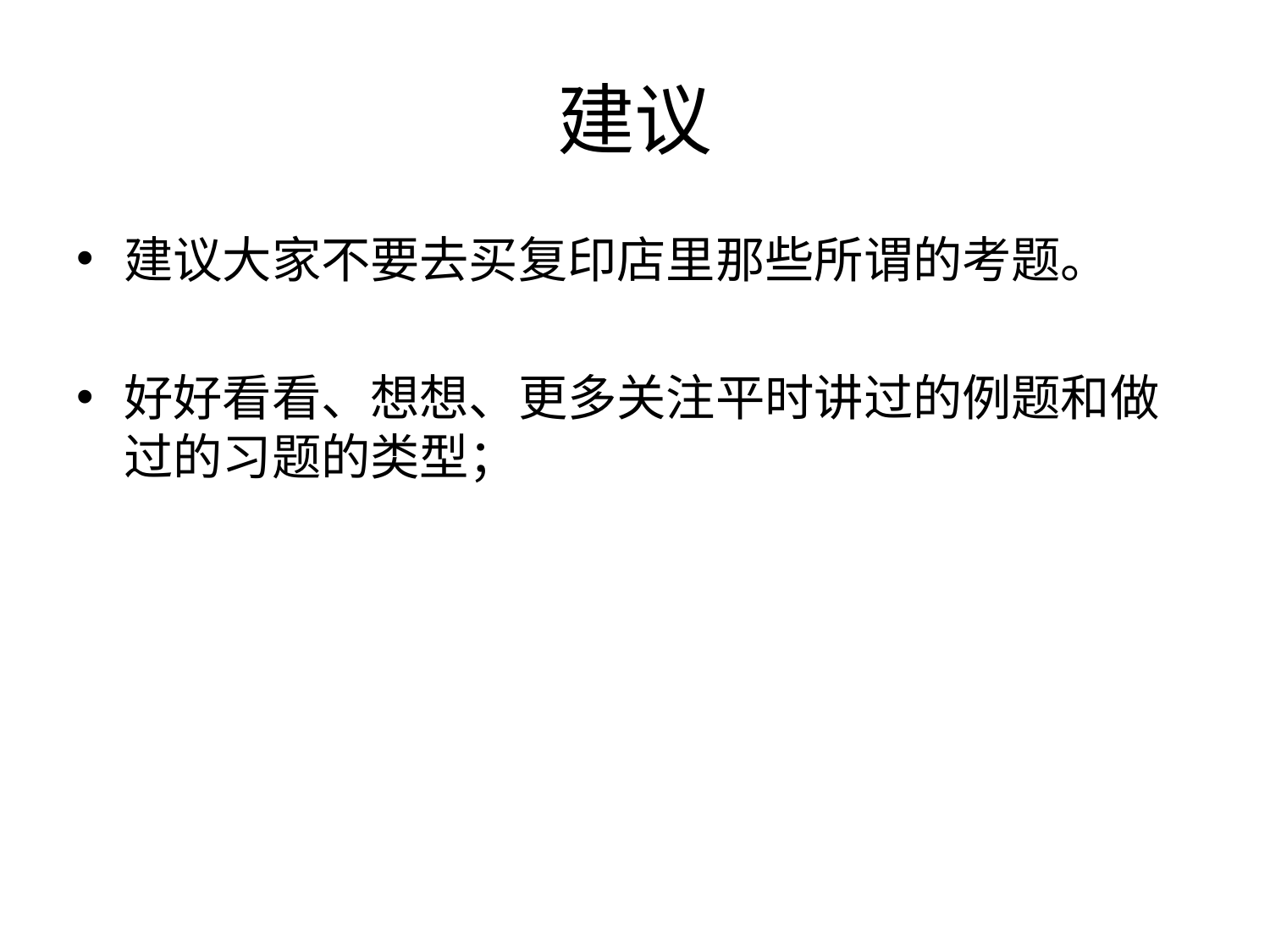

# 建议
建议大家不要去买复印店里那些所谓的考题。

好好看看、想想、更多关注平时讲过的例题和做过的习题的类型；